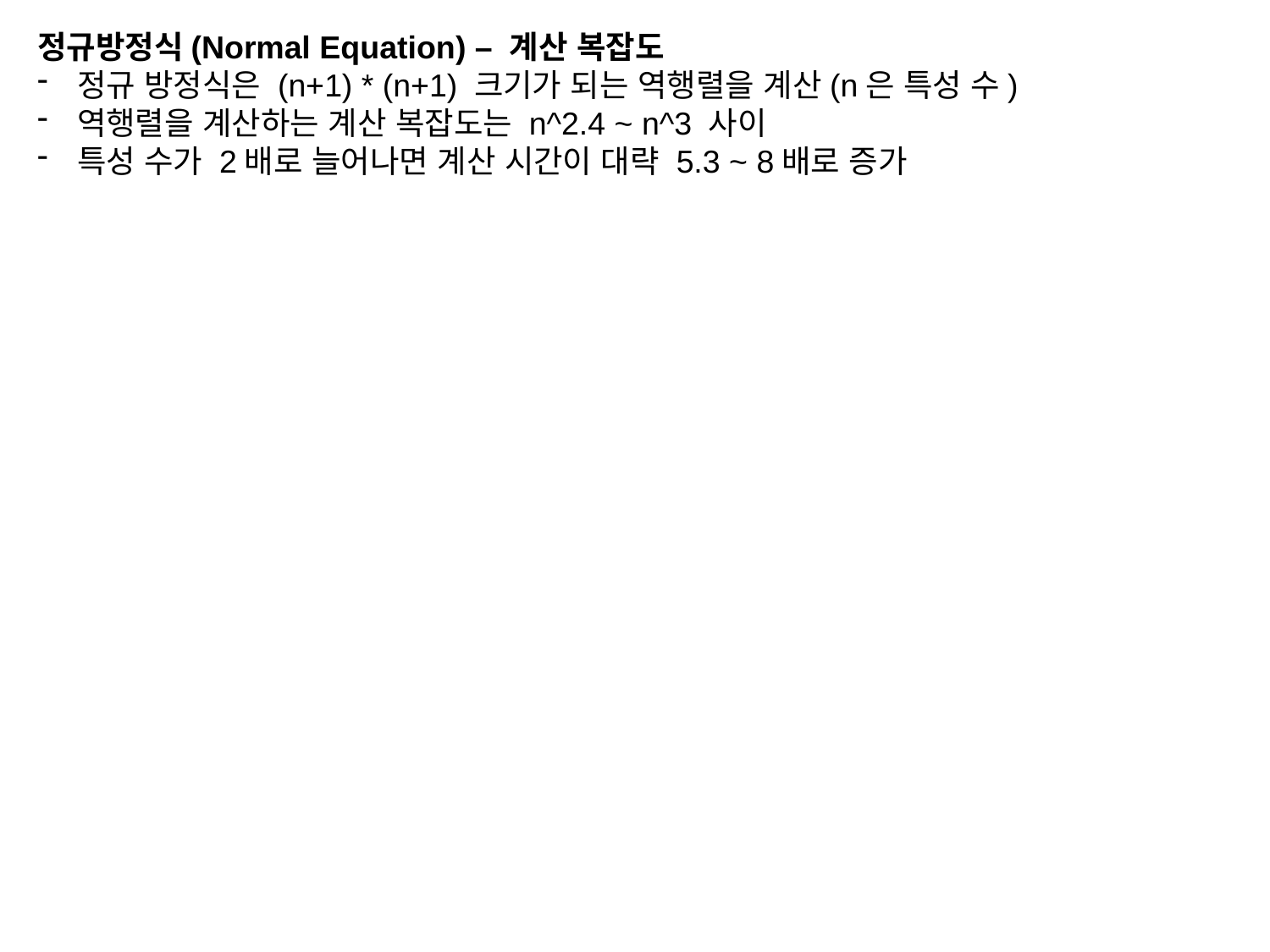

정규방정식(Normal Equation) – 계산 복잡도
정규 방정식은 (n+1) * (n+1) 크기가 되는 역행렬을 계산(n은 특성 수)
역행렬을 계산하는 계산 복잡도는 n^2.4 ~ n^3 사이
특성 수가 2배로 늘어나면 계산 시간이 대략 5.3 ~ 8배로 증가